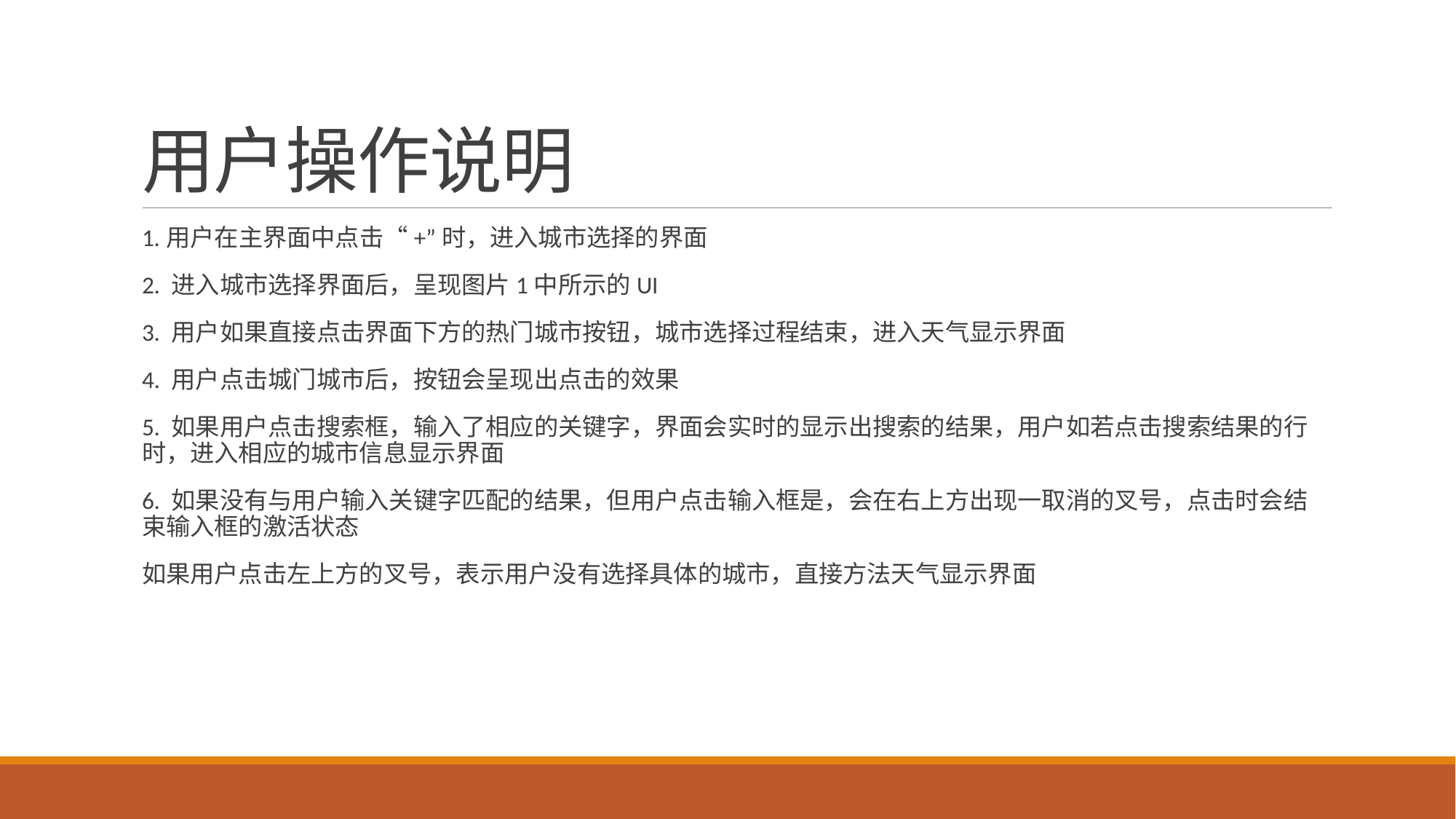

# 用户操作说明
1.用户在主界面中点击“+”时，进入城市选择的界面
2. 进入城市选择界面后，呈现图片1中所示的UI
3. 用户如果直接点击界面下方的热门城市按钮，城市选择过程结束，进入天气显示界面
4. 用户点击城门城市后，按钮会呈现出点击的效果
5. 如果用户点击搜索框，输入了相应的关键字，界面会实时的显示出搜索的结果，用户如若点击搜索结果的行时，进入相应的城市信息显示界面
6. 如果没有与用户输入关键字匹配的结果，但用户点击输入框是，会在右上方出现一取消的叉号，点击时会结束输入框的激活状态
如果用户点击左上方的叉号，表示用户没有选择具体的城市，直接方法天气显示界面